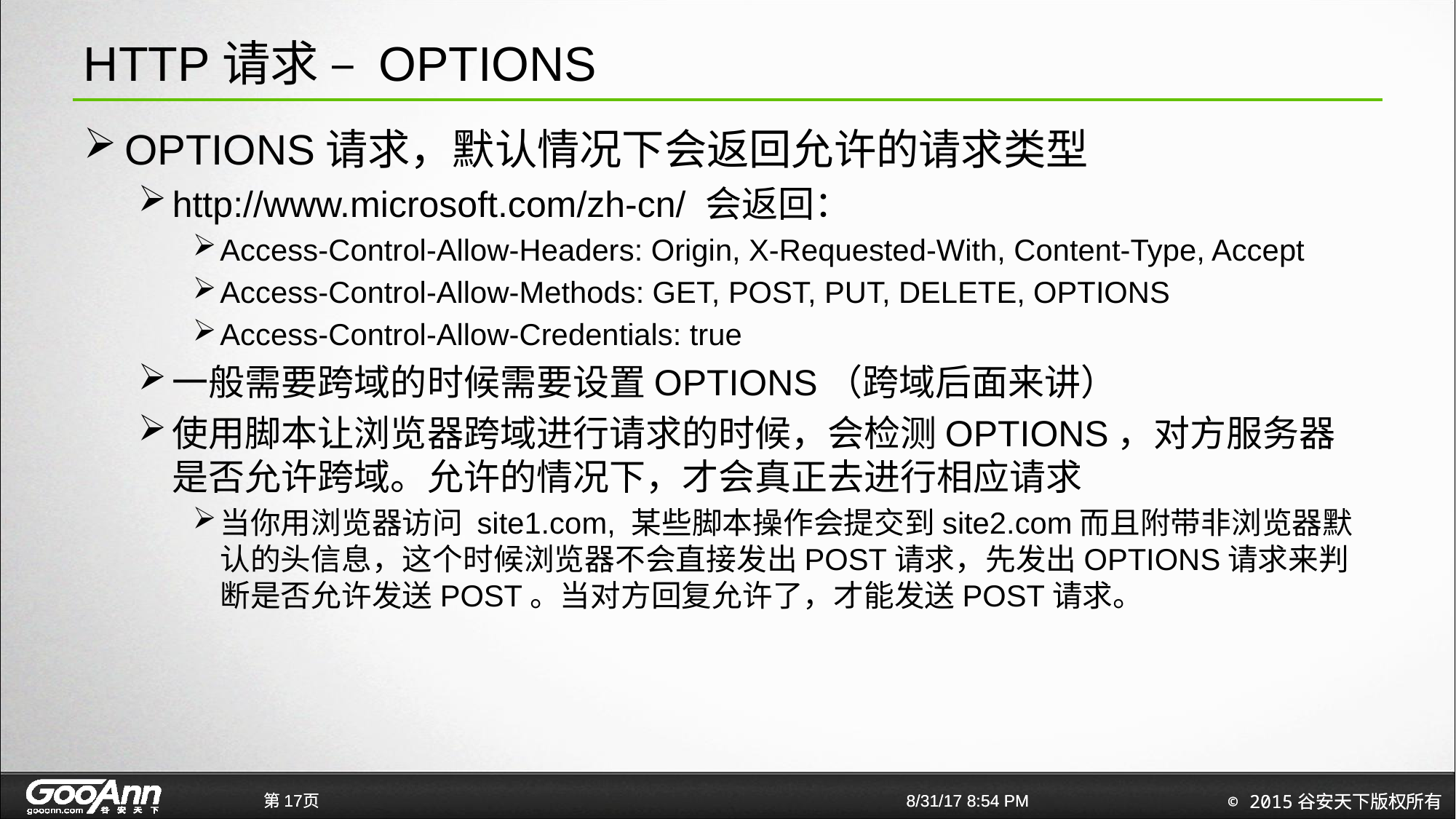

# HTTP请求 – OPTIONS
OPTIONS请求，默认情况下会返回允许的请求类型
http://www.microsoft.com/zh-cn/ 会返回：
Access-Control-Allow-Headers: Origin, X-Requested-With, Content-Type, Accept
Access-Control-Allow-Methods: GET, POST, PUT, DELETE, OPTIONS
Access-Control-Allow-Credentials: true
一般需要跨域的时候需要设置OPTIONS（跨域后面来讲）
使用脚本让浏览器跨域进行请求的时候，会检测OPTIONS，对方服务器是否允许跨域。允许的情况下，才会真正去进行相应请求
当你用浏览器访问 site1.com, 某些脚本操作会提交到site2.com而且附带非浏览器默认的头信息，这个时候浏览器不会直接发出POST请求，先发出OPTIONS请求来判断是否允许发送POST。当对方回复允许了，才能发送POST请求。